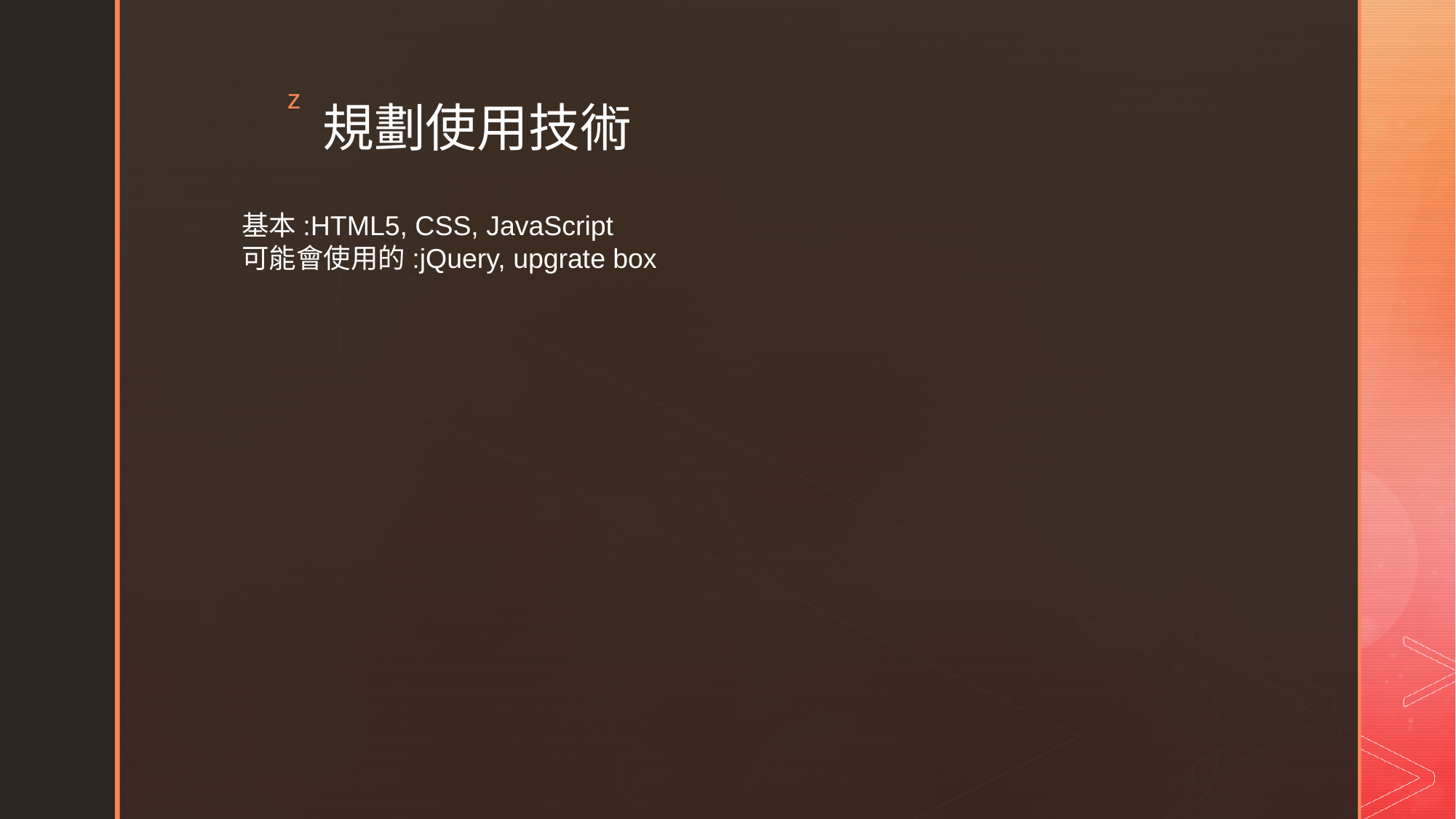

# 規劃使用技術
基本:HTML5, CSS, JavaScript
可能會使用的:jQuery, upgrate box